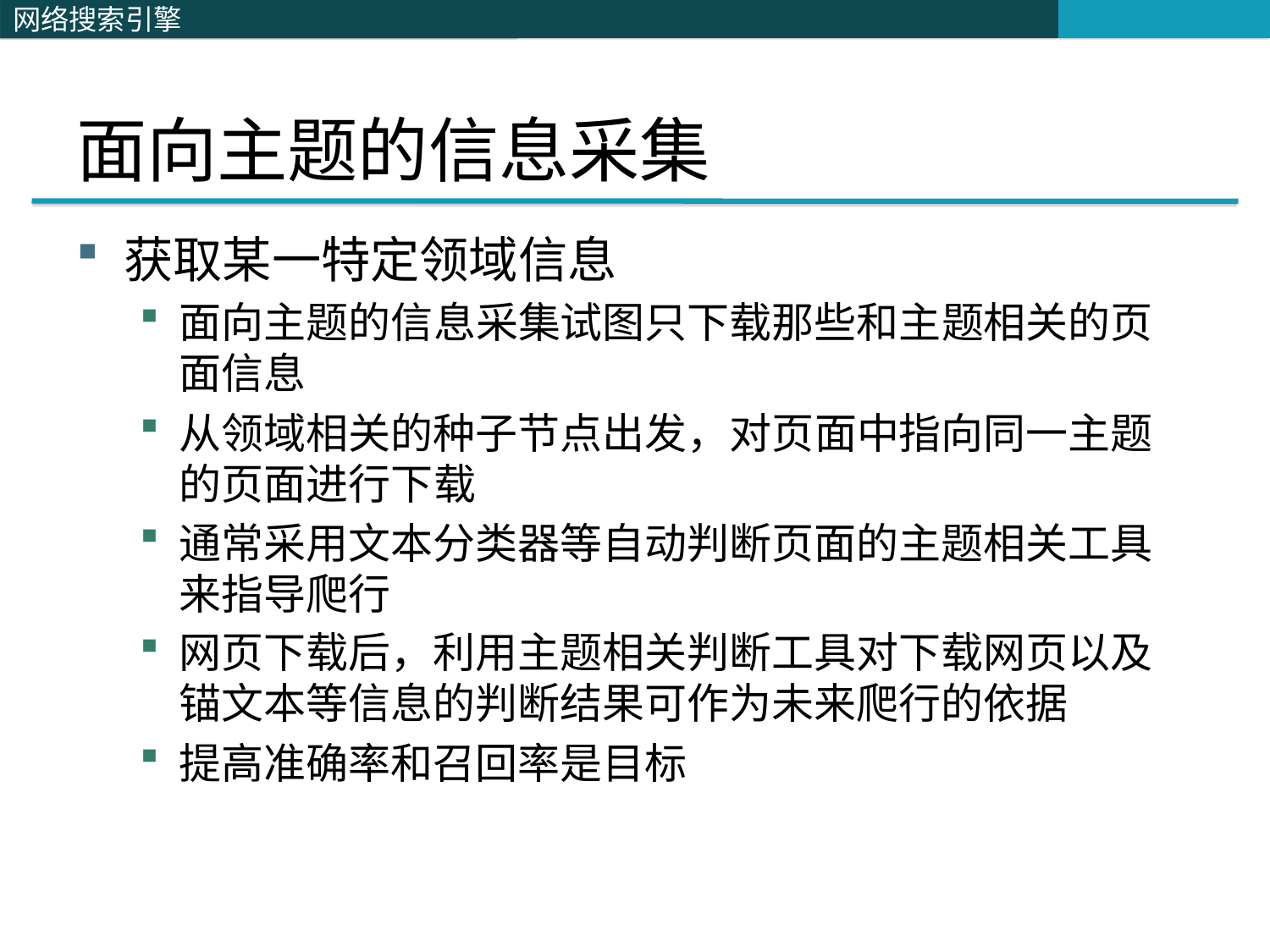

# 面向主题的信息采集
获取某一特定领域信息
面向主题的信息采集试图只下载那些和主题相关的页面信息
从领域相关的种子节点出发，对页面中指向同一主题的页面进行下载
通常采用文本分类器等自动判断页面的主题相关工具来指导爬行
网页下载后，利用主题相关判断工具对下载网页以及锚文本等信息的判断结果可作为未来爬行的依据
提高准确率和召回率是目标
47